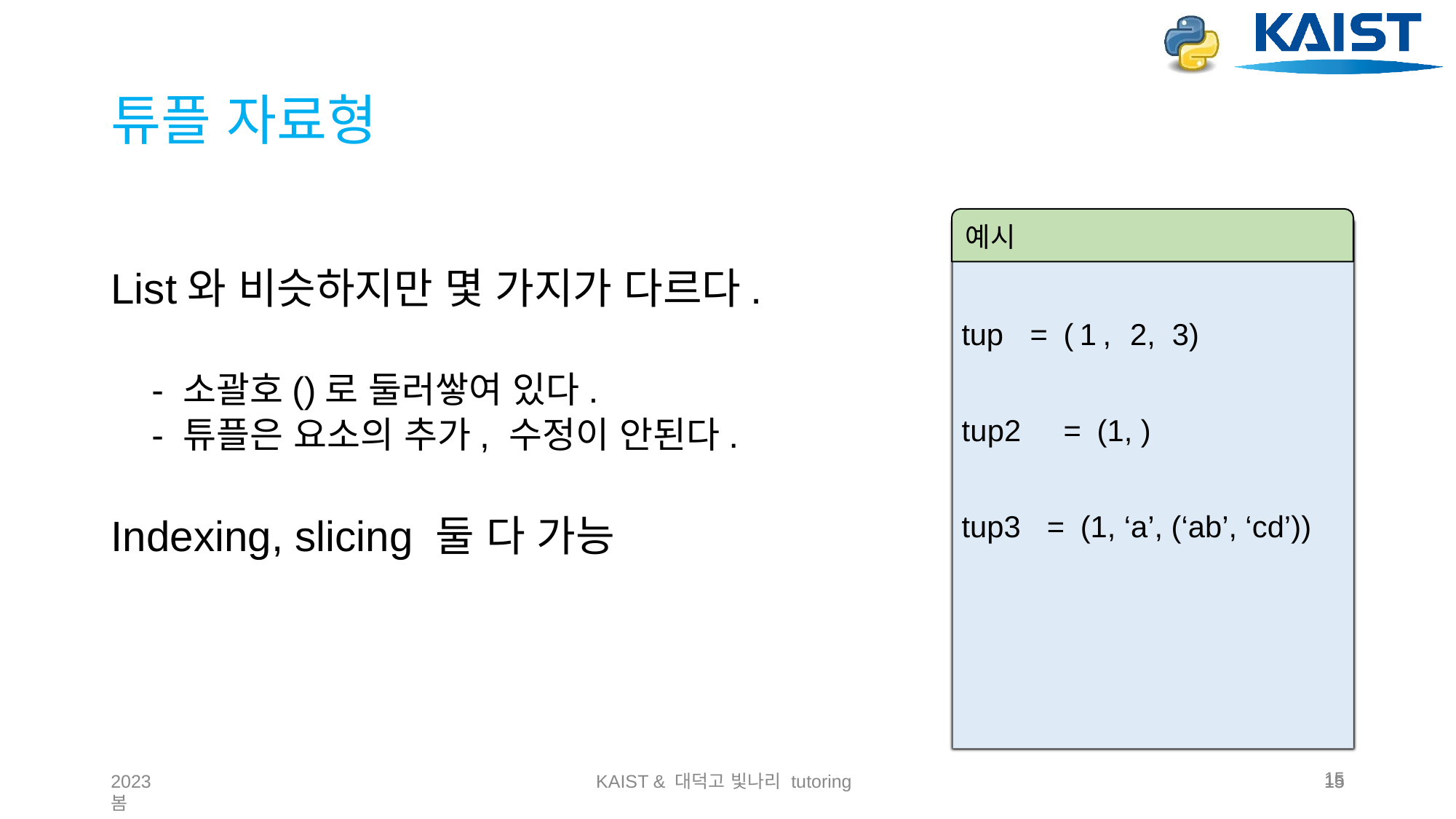

# 튜플 자료형

예시
List와 비슷하지만 몇 가지가 다르다.

    - 소괄호()로 둘러쌓여 있다.
    - 튜플은 요소의 추가, 수정이 안된다.

Indexing, slicing 둘 다 가능
tup	=	(1,	2,  3)
tup2	=	(1, )
tup3	= 	(1, ‘a’, (‘ab’, ‘cd’))
2023 봄
KAIST & 대덕고 빛나리 tutoring
15
15
15